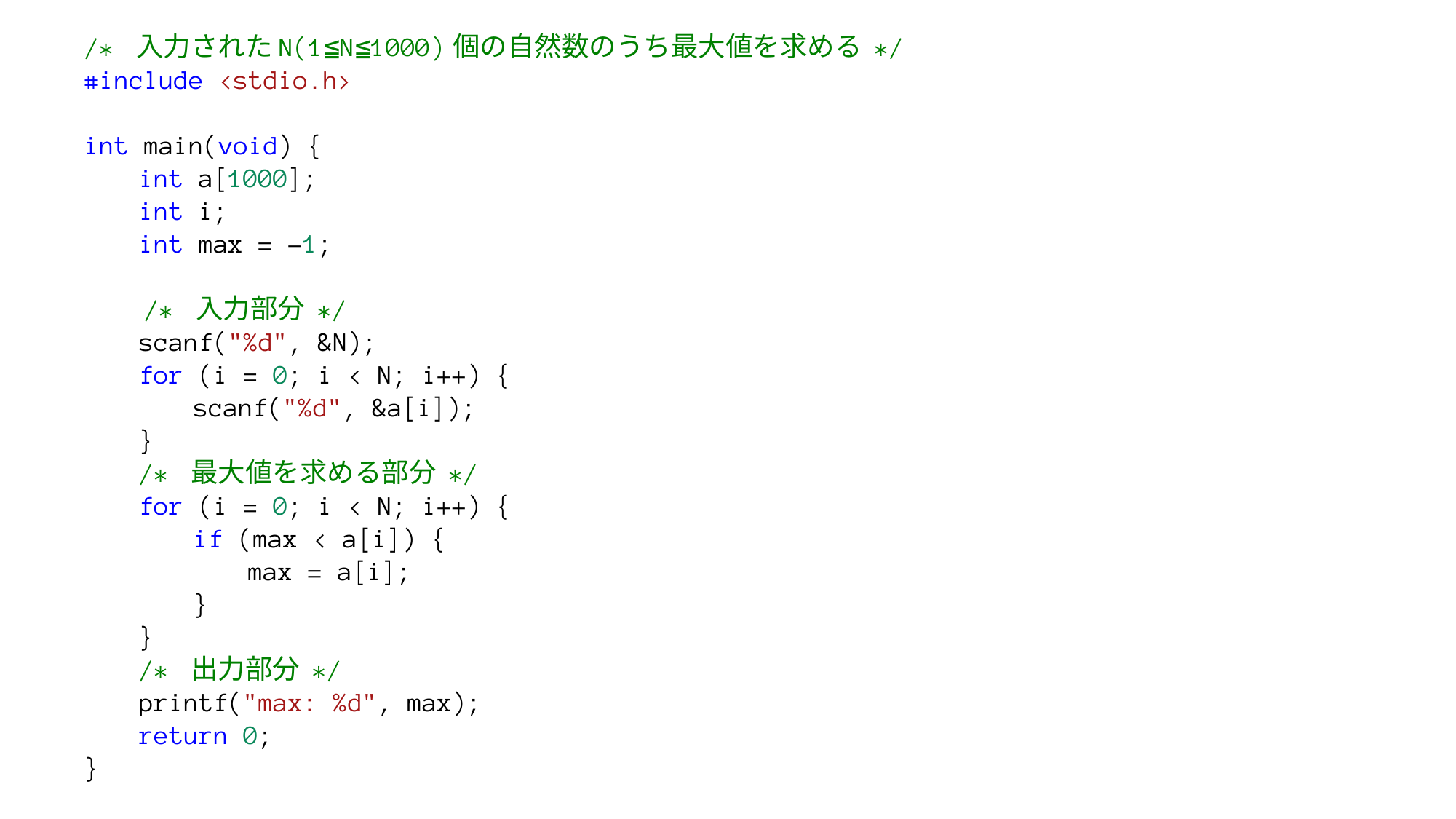

/* 入力されたN(1≦N≦1000)個の自然数のうち最大値を求める */
#include <stdio.h>
int main(void) {
int a[1000];
int i;
int max = -1;
    /* 入力部分 */
scanf("%d", &N);
for (i = 0; i < N; i++) {
scanf("%d", &a[i]);
}
/* 最大値を求める部分 */
for (i = 0; i < N; i++) {
if (max < a[i]) {
max = a[i];
}
}
/* 出力部分 */
printf("max: %d", max);
return 0;
}